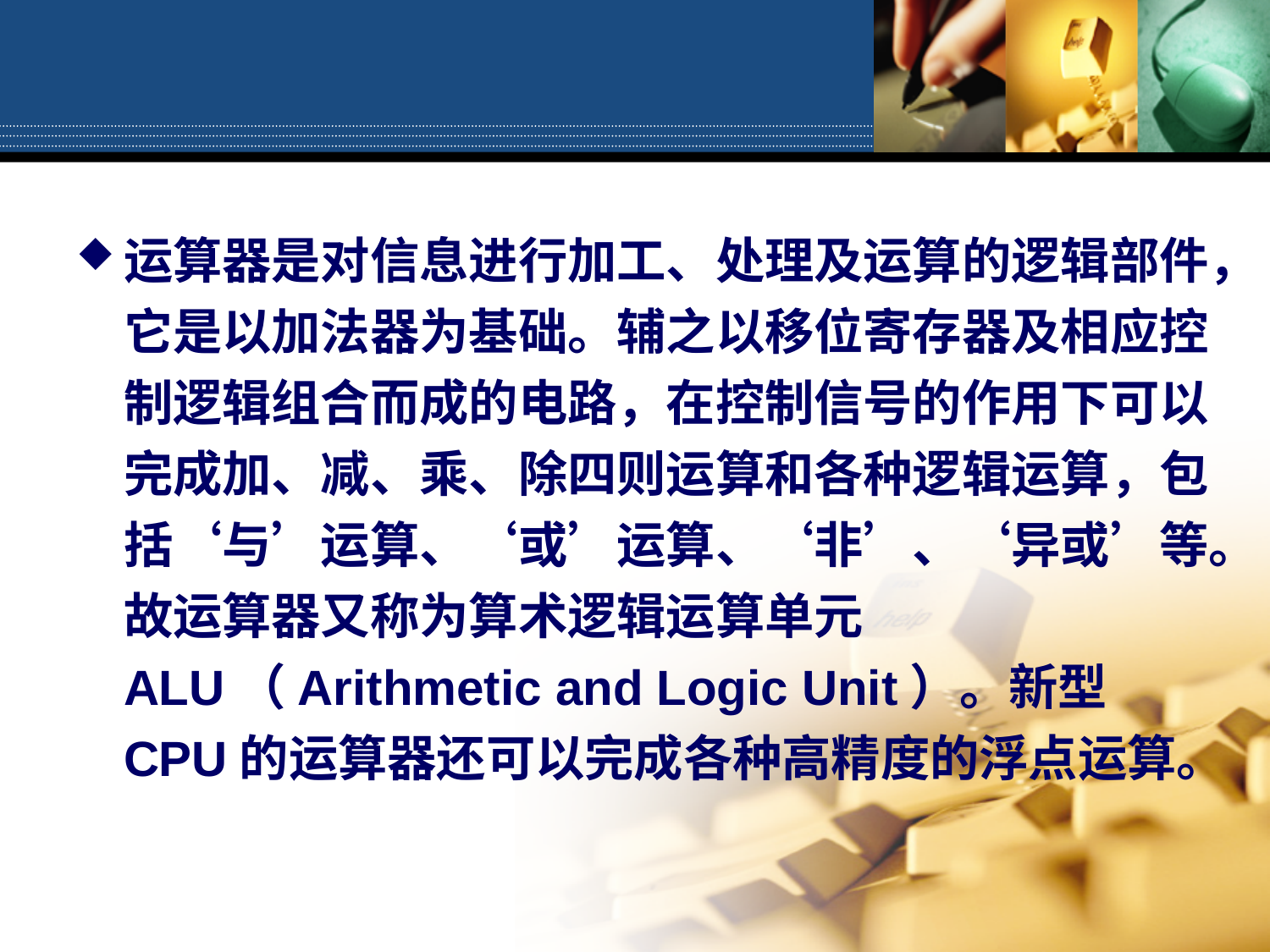

#
运算器是对信息进行加工、处理及运算的逻辑部件，它是以加法器为基础。辅之以移位寄存器及相应控制逻辑组合而成的电路，在控制信号的作用下可以完成加、减、乘、除四则运算和各种逻辑运算，包括‘与’运算、‘或’运算、‘非’、‘异或’等。故运算器又称为算术逻辑运算单元ALU（Arithmetic and Logic Unit）。新型CPU的运算器还可以完成各种高精度的浮点运算。